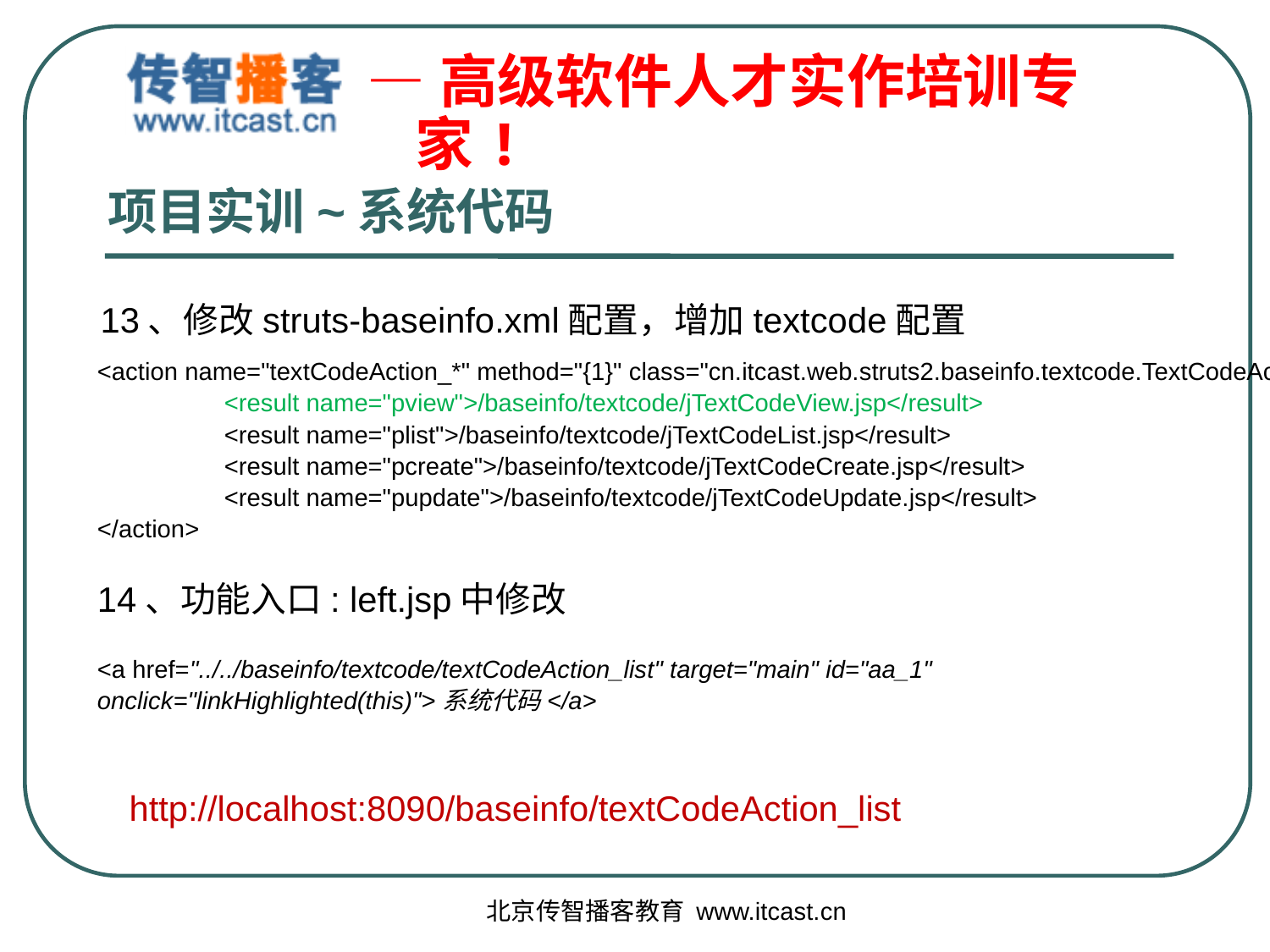

# 项目实训~系统代码
13、修改struts-baseinfo.xml配置，增加textcode配置
<action name="textCodeAction_*" method="{1}" class="cn.itcast.web.struts2.baseinfo.textcode.TextCodeAction">
	<result name="pview">/baseinfo/textcode/jTextCodeView.jsp</result>
	<result name="plist">/baseinfo/textcode/jTextCodeList.jsp</result>
	<result name="pcreate">/baseinfo/textcode/jTextCodeCreate.jsp</result>
	<result name="pupdate">/baseinfo/textcode/jTextCodeUpdate.jsp</result>
</action>

14、功能入口: left.jsp中修改

<a href="../../baseinfo/textcode/textCodeAction_list" target="main" id="aa_1"
onclick="linkHighlighted(this)">系统代码</a>

http://localhost:8090/baseinfo/textCodeAction_list
北京传智播客教育 www.itcast.cn